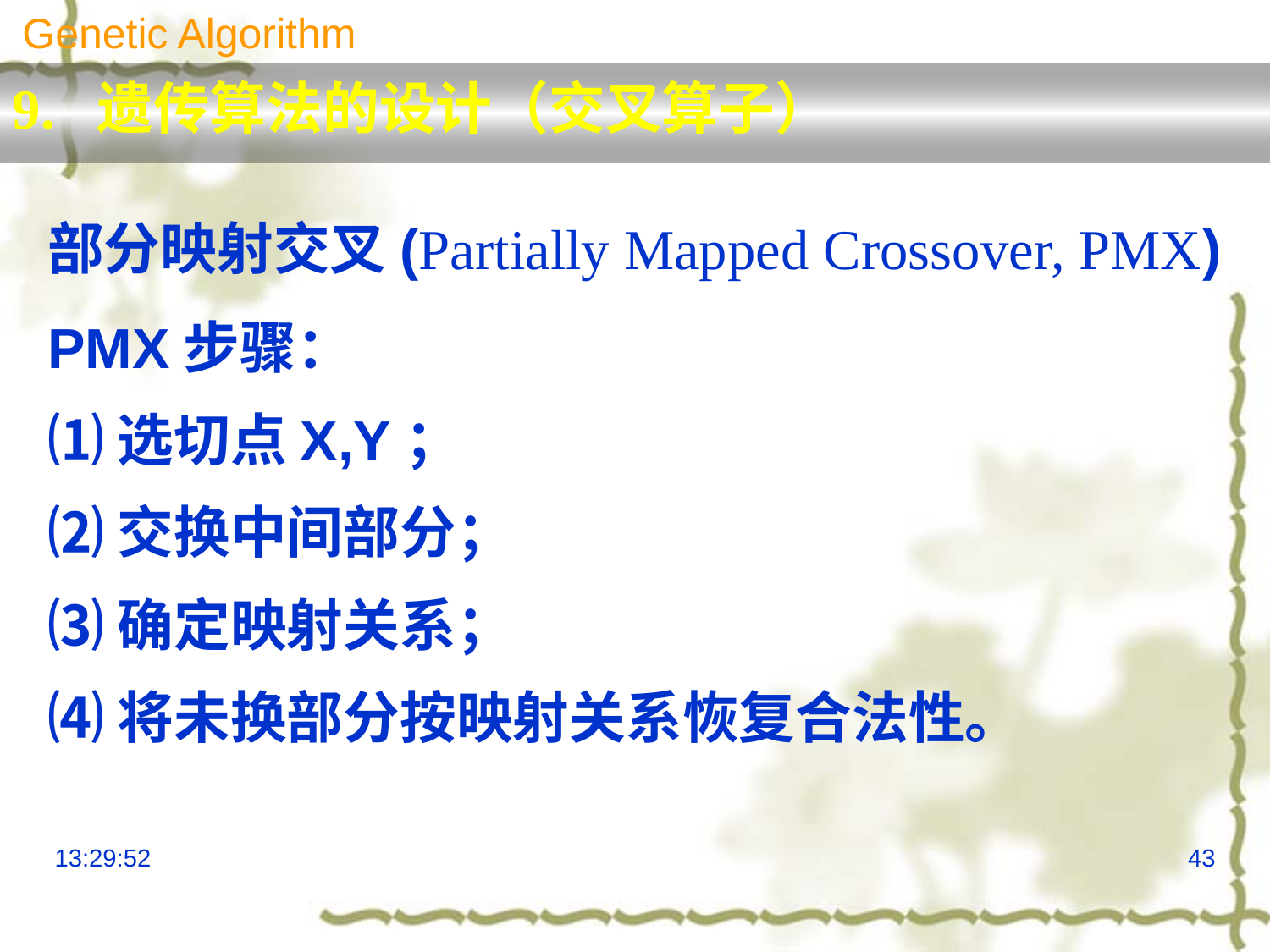

Genetic Algorithm
9.  遗传算法的设计（交叉算子）
部分映射交叉(Partially Mapped Crossover, PMX)
PMX步骤：
⑴选切点X,Y；
⑵交换中间部分；
⑶确定映射关系；
⑷将未换部分按映射关系恢复合法性。
13:29:52
43